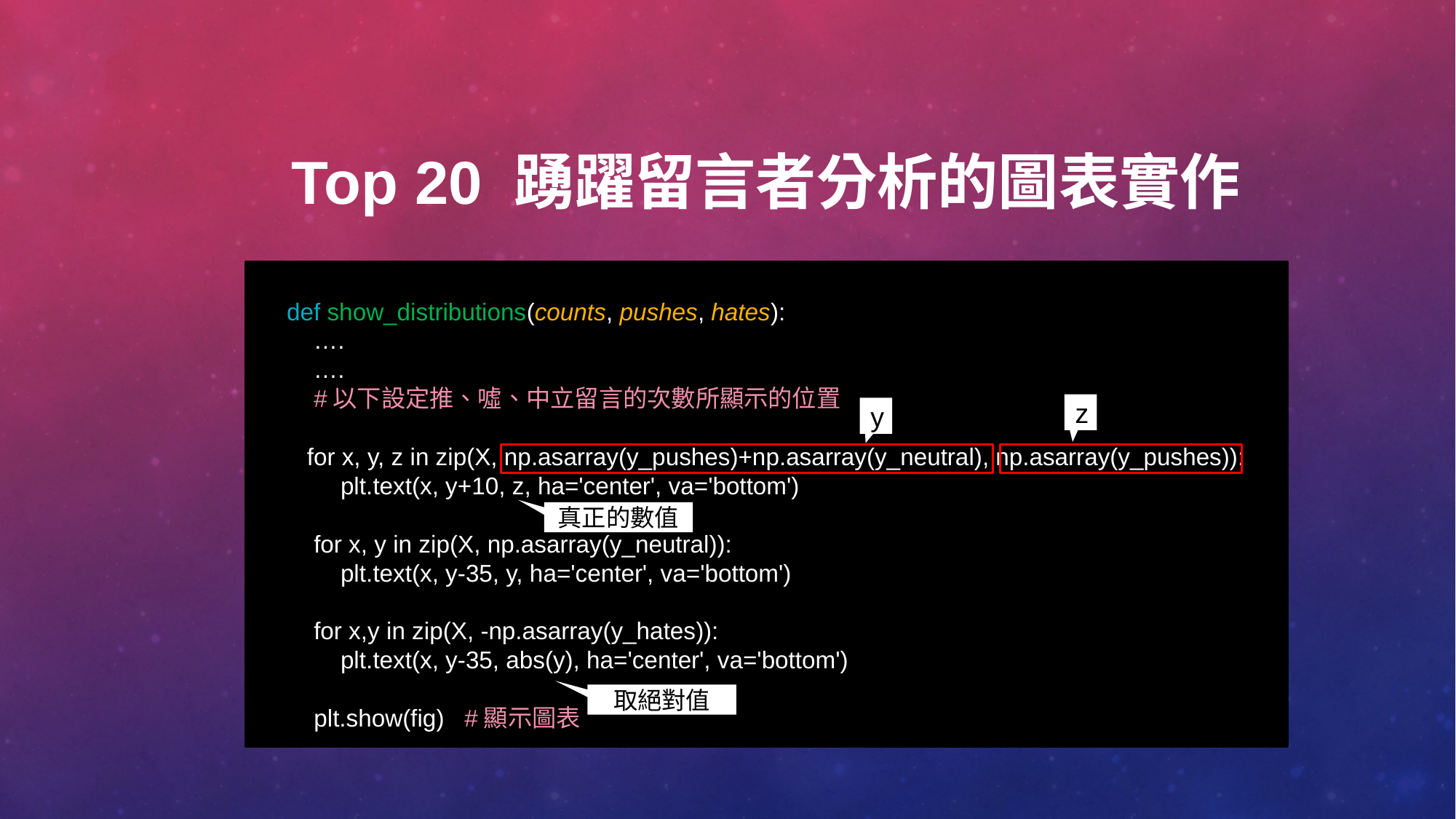

Top 20 踴躍留言者分析的圖表實作

def show_distributions(counts, pushes, hates):
    ….
    ….
    #以下設定推、噓、中立留言的次數所顯示的位置

   for x, y, z in zip(X, np.asarray(y_pushes)+np.asarray(y_neutral), np.asarray(y_pushes)):
        plt.text(x, y+10, z, ha='center', va='bottom')

    for x, y in zip(X, np.asarray(y_neutral)):
        plt.text(x, y-35, y, ha='center', va='bottom')

    for x,y in zip(X, -np.asarray(y_hates)):
        plt.text(x, y-35, abs(y), ha='center', va='bottom')

    plt.show(fig)   #顯示圖表
z
y

真正的數值
取絕對值